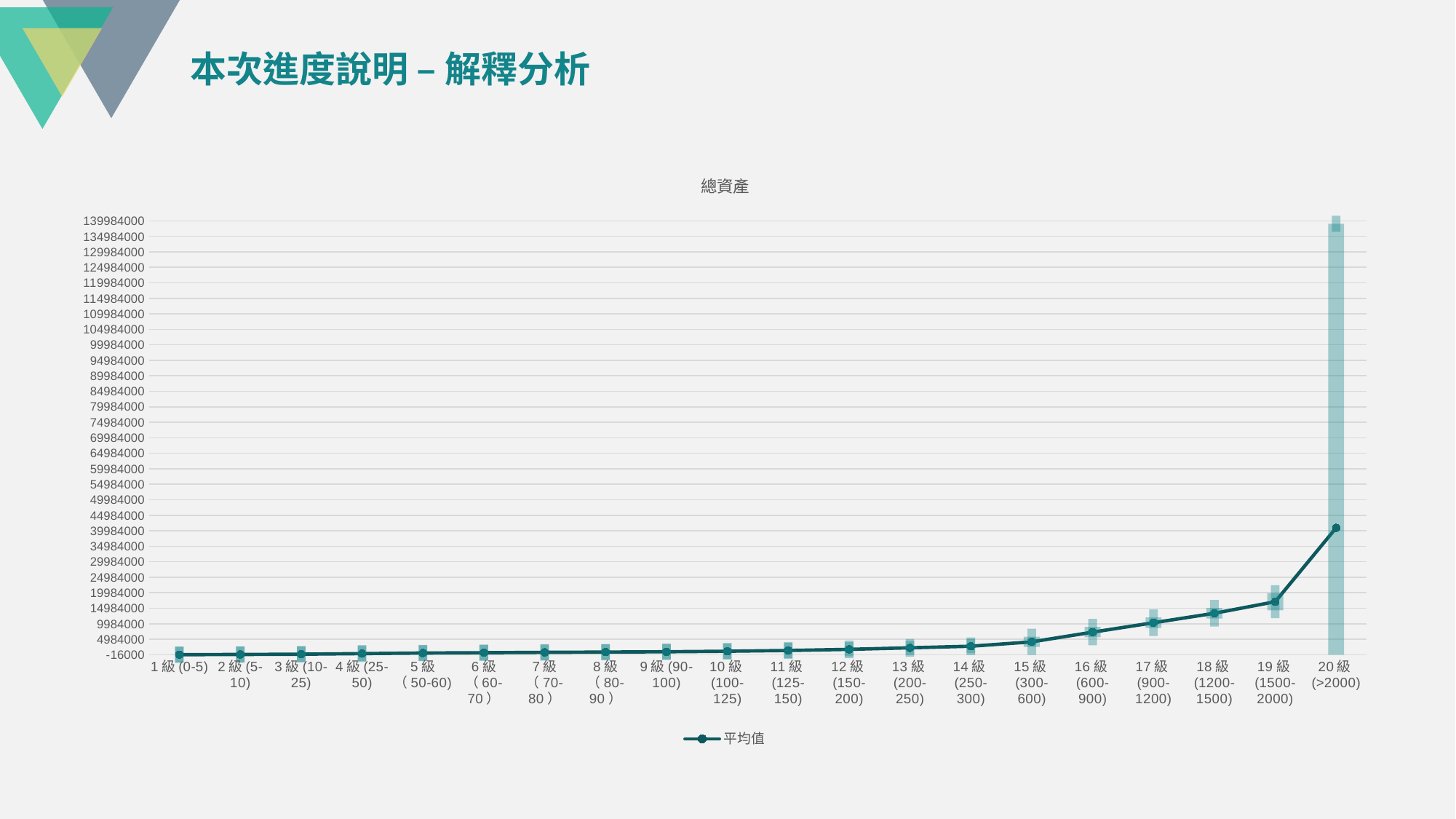

本次進度說明 – 解釋分析

### Chart: 總資產

| Category |  |
|---|---|
| 1級(0-5) | 7182.46552 |
| 2級(5-10) | 72075.02044 |
| 3級(10-25) | 162125.88948 |
| 4級(25-50) | 358191.53423 |
| 5級（50-60) | 545221.33095 |
| 6級（60-70） | 645746.55815 |
| 7級（70-80） | 747701.90625 |
| 8級（80-90） | 847877.70603 |
| 9級(90-100) | 947673.92106 |
| 10級(100-125) | 1111318.52331 |
| 11級(125-150) | 1369102.64459 |
| 12級(150-200) | 1728216.19733 |
| 13級(200-250) | 2220069.2022 |
| 14級(250-300) | 2734866.10518 |
| 15級(300-600) | 4138886.53044 |
| 16級(600-900) | 7278677.007 |
| 17級(900-1200) | 10316436.93364 |
| 18級(1200-1500) | 13361388.16388 |
| 19級(1500-2000) | 17090798.61763 |
| 20級(>2000) | 40919866.01191 |